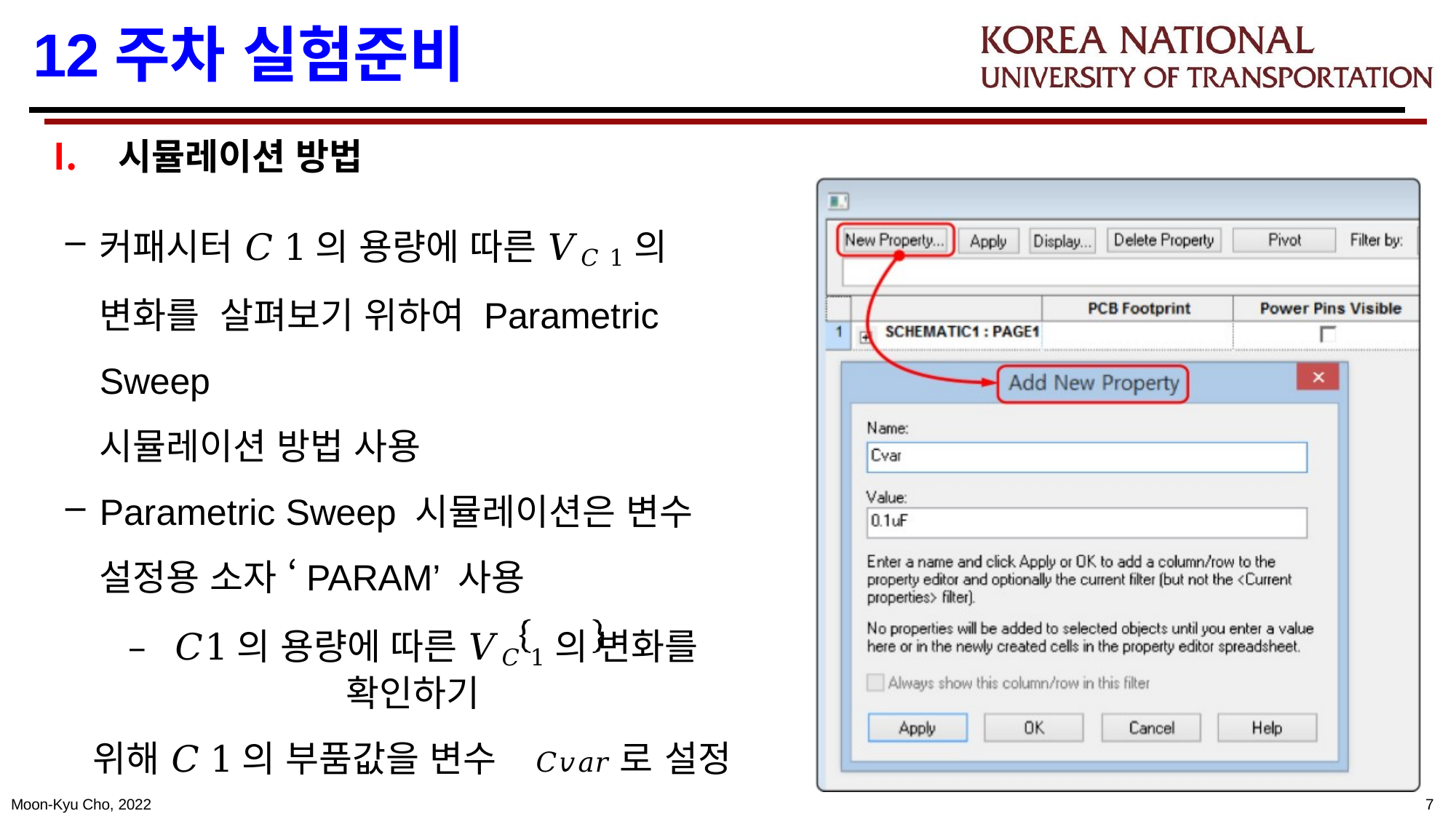

# 12주차 실험준비
시뮬레이션 방법
커패시터 𝐶1의 용량에 따른 𝑉𝐶1의 변화를  살펴보기 위하여 Parametric Sweep
시뮬레이션 방법 사용
Parametric Sweep 시뮬레이션은 변수
설정용 소자 ‘PARAM’ 사용
–	𝐶1의 용량에 따른 𝑉𝐶1의 변화를 확인하기
위해 𝐶1의 부품값을 변수	𝐶𝑣𝑎𝑟 로 설정

Moon-Kyu Cho, 2022
7